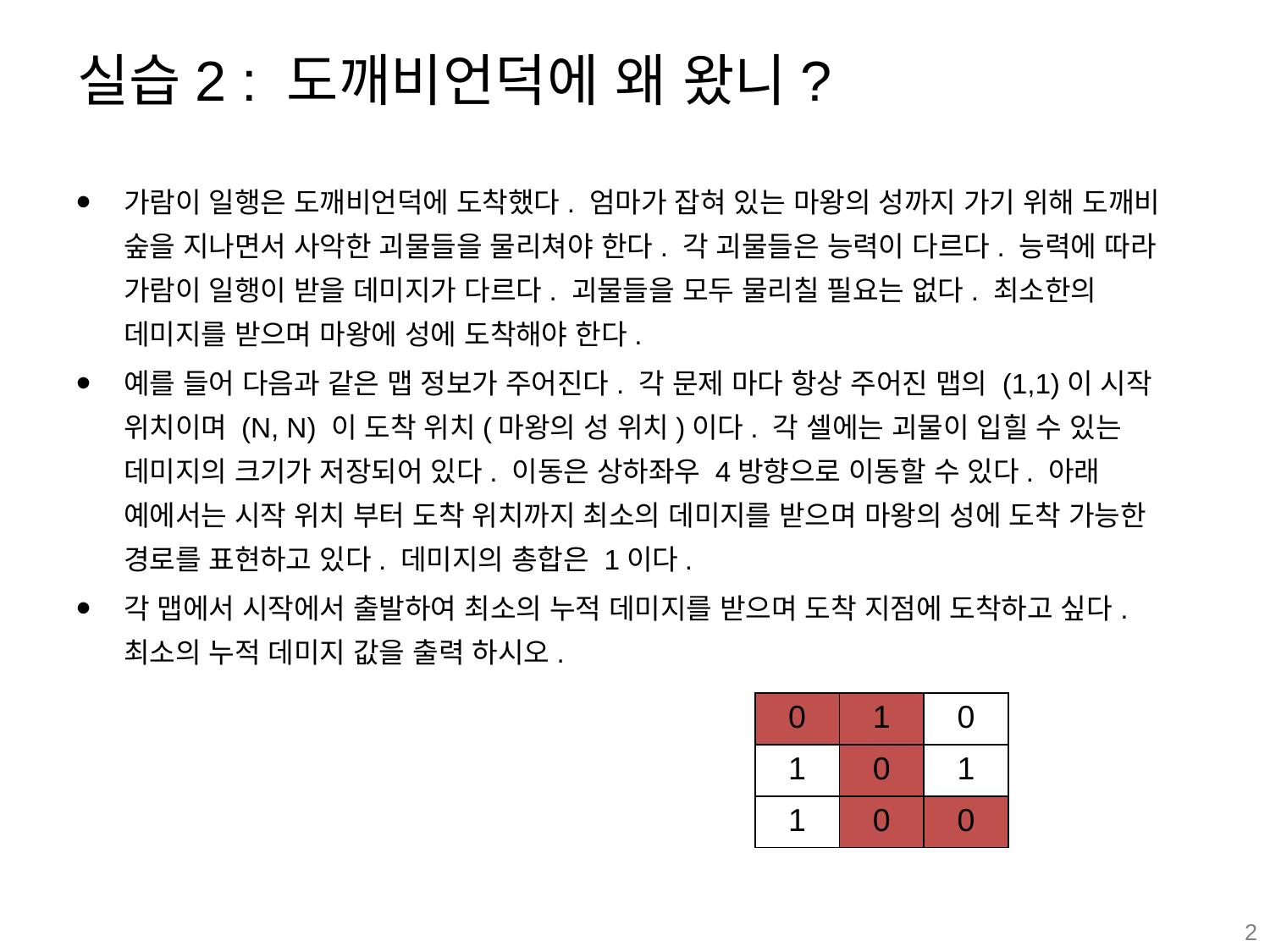

# 실습2 : 도깨비언덕에 왜 왔니?
가람이 일행은 도깨비언덕에 도착했다. 엄마가 잡혀 있는 마왕의 성까지 가기 위해 도깨비 숲을 지나면서 사악한 괴물들을 물리쳐야 한다. 각 괴물들은 능력이 다르다. 능력에 따라 가람이 일행이 받을 데미지가 다르다. 괴물들을 모두 물리칠 필요는 없다. 최소한의 데미지를 받으며 마왕에 성에 도착해야 한다.
예를 들어 다음과 같은 맵 정보가 주어진다. 각 문제 마다 항상 주어진 맵의 (1,1)이 시작 위치이며 (N, N) 이 도착 위치(마왕의 성 위치)이다. 각 셀에는 괴물이 입힐 수 있는 데미지의 크기가 저장되어 있다. 이동은 상하좌우 4방향으로 이동할 수 있다. 아래 예에서는 시작 위치 부터 도착 위치까지 최소의 데미지를 받으며 마왕의 성에 도착 가능한 경로를 표현하고 있다. 데미지의 총합은 1이다.
각 맵에서 시작에서 출발하여 최소의 누적 데미지를 받으며 도착 지점에 도착하고 싶다. 최소의 누적 데미지 값을 출력 하시오.
| 0 | 1 | 0 |
| --- | --- | --- |
| 1 | 0 | 1 |
| 1 | 0 | 0 |
2